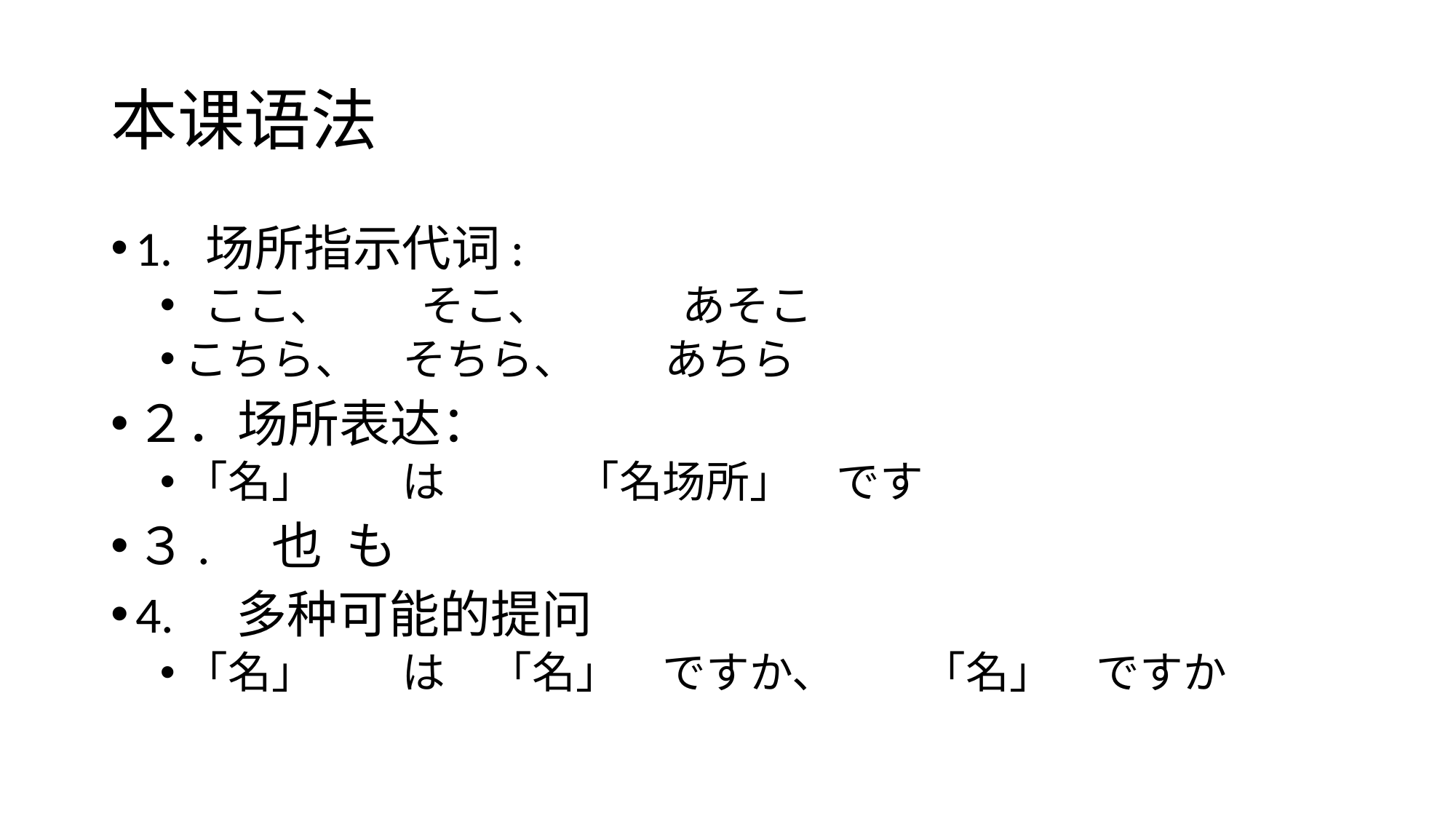

# 本课语法
1.  场所指示代词:
 ここ、　　そこ、　　　あそこ
こちら、　そちら、　　あちら
２．场所表达：
「名」　　は　　　「名场所」　です
３.　也  も
4.　多种可能的提问
「名」　　は　「名」　ですか、　　「名」　ですか